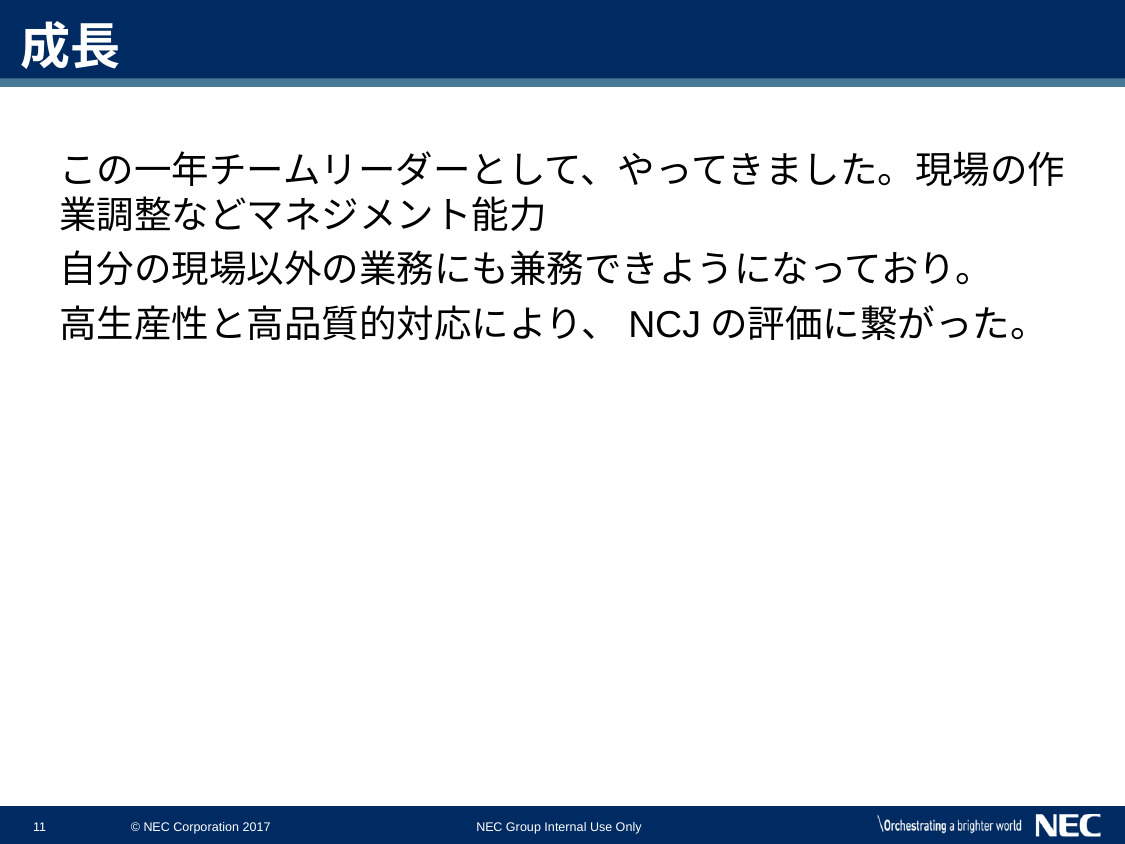

# 成長
この一年チームリーダーとして、やってきました。現場の作業調整などマネジメント能力
自分の現場以外の業務にも兼務できようになっており。
高生産性と高品質的対応により、NCJの評価に繋がった。